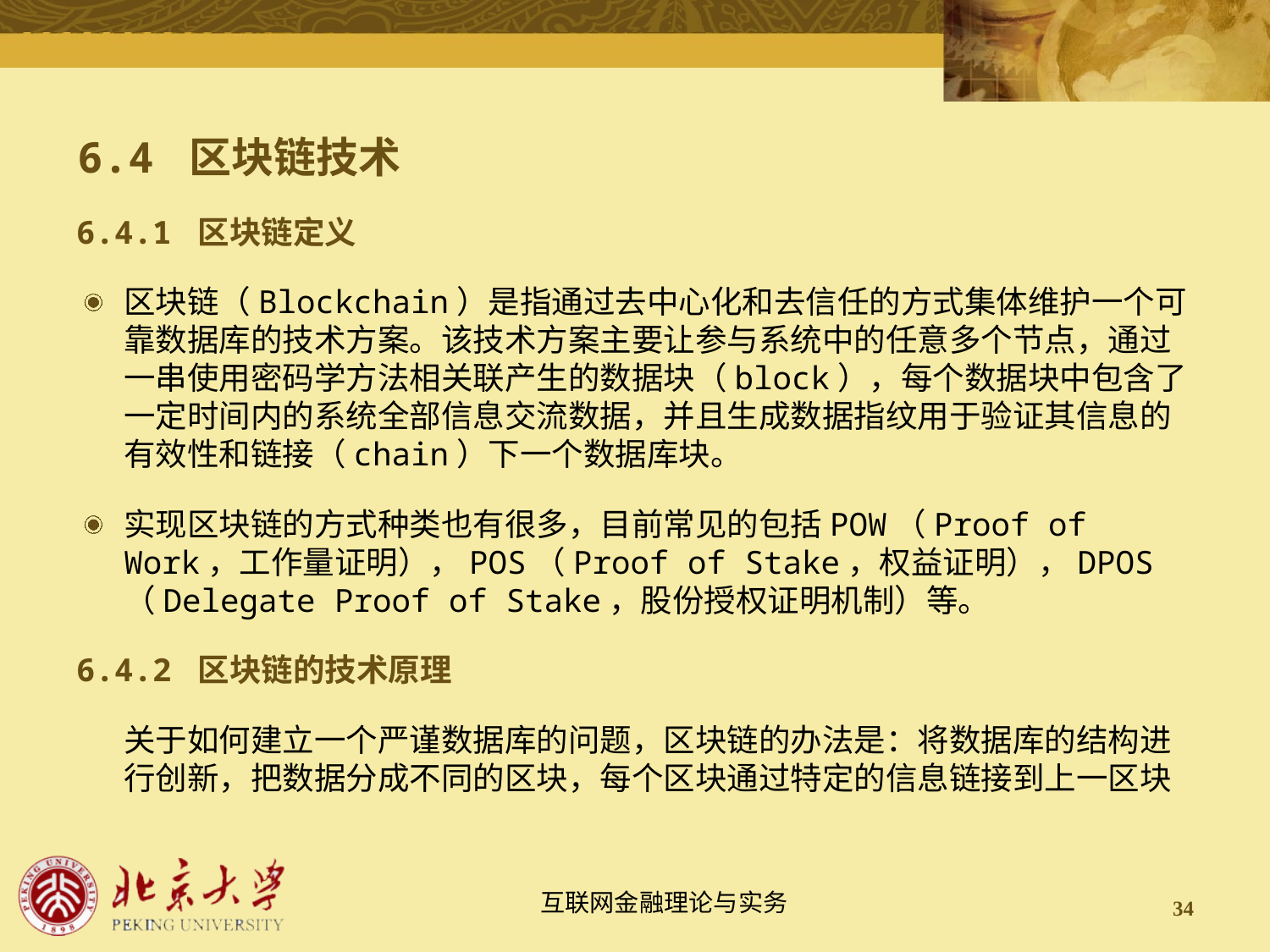

# 6.4 区块链技术
6.4.1 区块链定义
区块链（Blockchain）是指通过去中心化和去信任的方式集体维护一个可靠数据库的技术方案。该技术方案主要让参与系统中的任意多个节点，通过一串使用密码学方法相关联产生的数据块（block），每个数据块中包含了一定时间内的系统全部信息交流数据，并且生成数据指纹用于验证其信息的有效性和链接（chain）下一个数据库块。
实现区块链的方式种类也有很多，目前常见的包括POW（Proof of Work，工作量证明），POS（Proof of Stake，权益证明），DPOS（Delegate Proof of Stake，股份授权证明机制）等。
6.4.2 区块链的技术原理
关于如何建立一个严谨数据库的问题，区块链的办法是：将数据库的结构进行创新，把数据分成不同的区块，每个区块通过特定的信息链接到上一区块

34